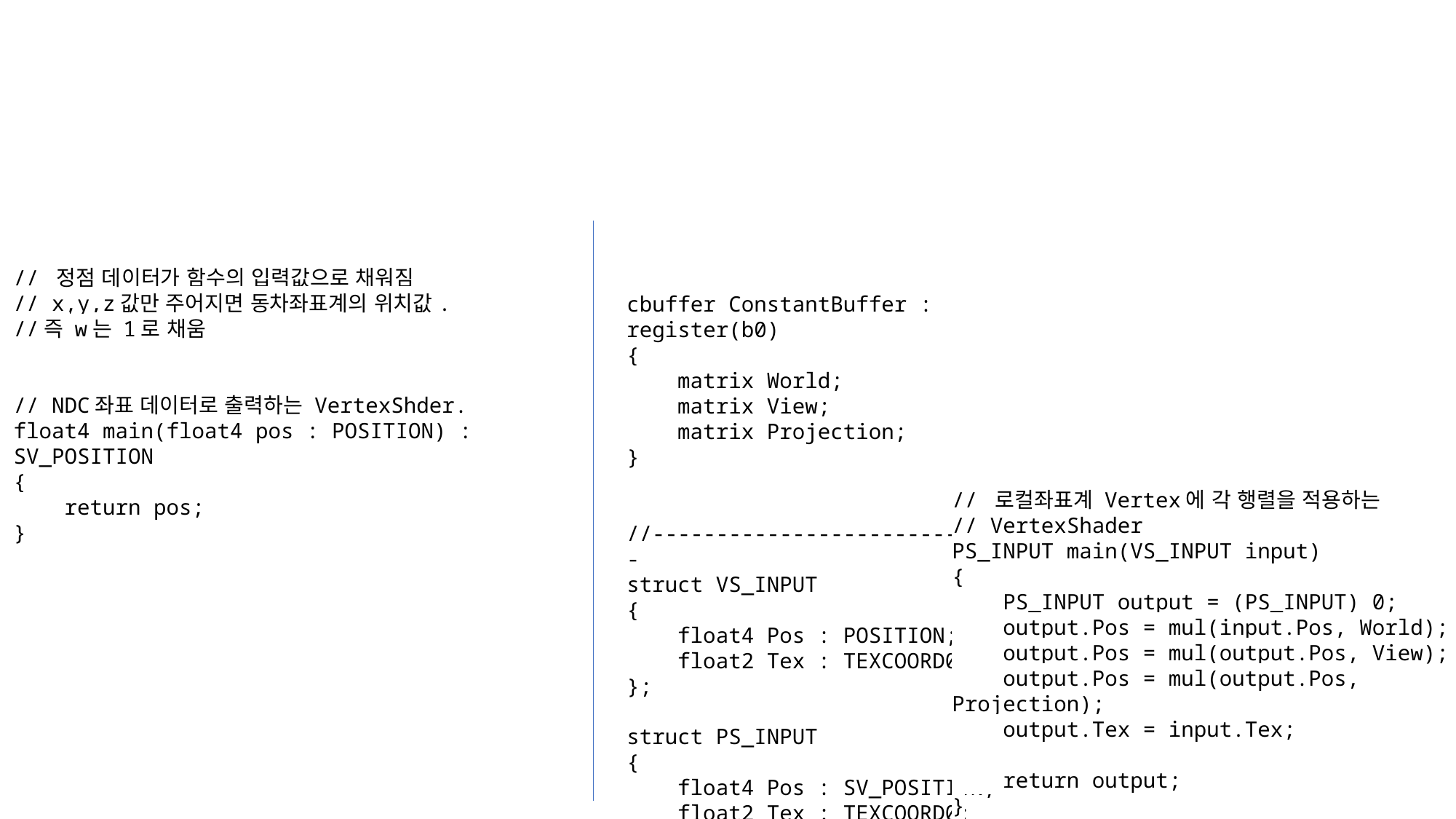

#
// 정점 데이터가 함수의 입력값으로 채워짐
// x,y,z값만 주어지면 동차좌표계의 위치값.
//즉 w는 1로 채움

// NDC좌표 데이터로 출력하는 VertexShder.
float4 main(float4 pos : POSITION) : SV_POSITION
{
    return pos;
}
cbuffer ConstantBuffer : register(b0)
{
    matrix World;
    matrix View;
    matrix Projection;
}

//-------------------------------
struct VS_INPUT
{
    float4 Pos : POSITION;
    float2 Tex : TEXCOORD0;
};

struct PS_INPUT
{
    float4 Pos : SV_POSITION;
    float2 Tex : TEXCOORD0;
};
// 로컬좌표계 Vertex에 각 행렬을 적용하는
// VertexShader
PS_INPUT main(VS_INPUT input)
{
    PS_INPUT output = (PS_INPUT) 0;
    output.Pos = mul(input.Pos, World);
    output.Pos = mul(output.Pos, View);
    output.Pos = mul(output.Pos, Projection);
    output.Tex = input.Tex;

    return output;
}